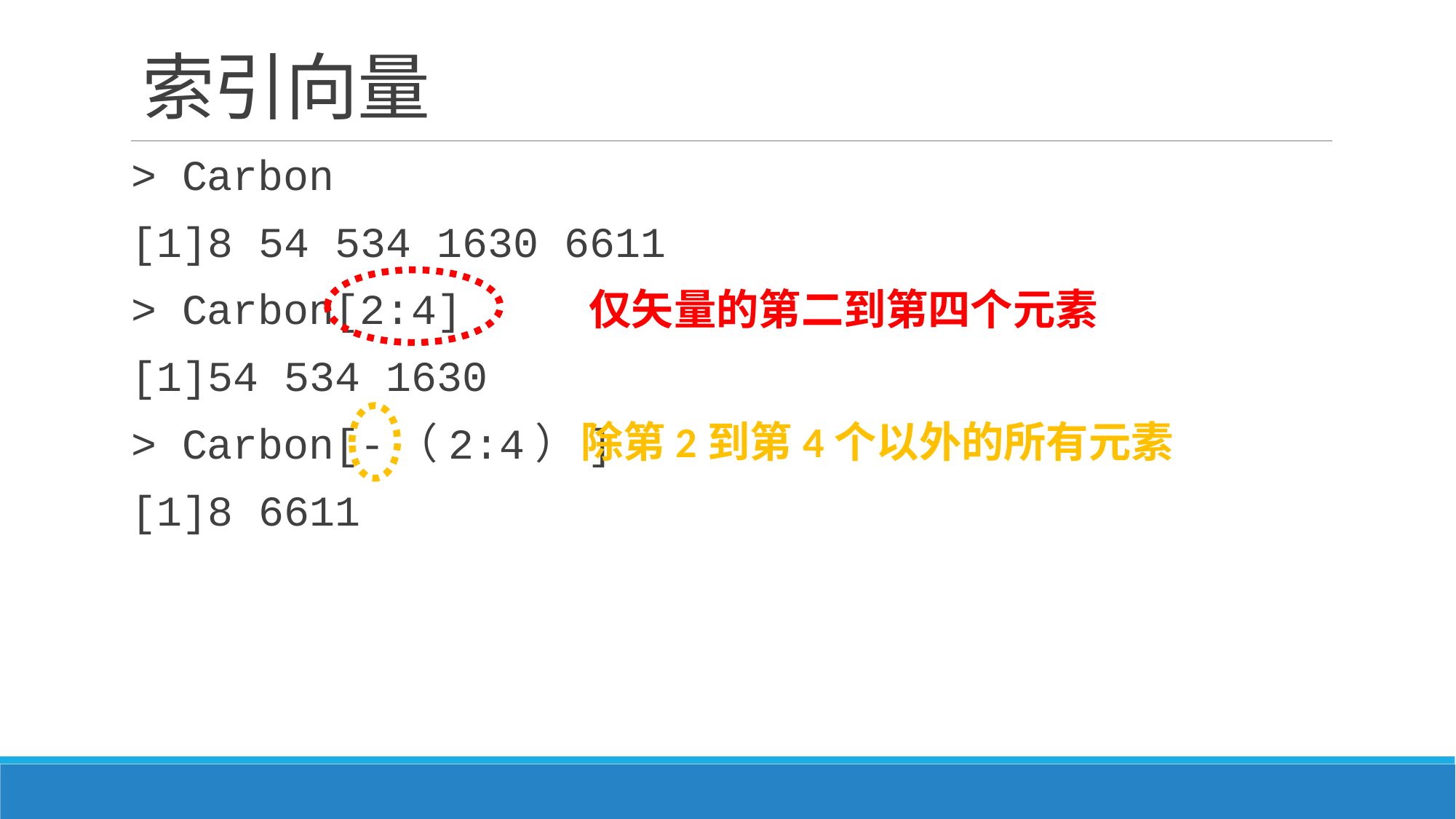

# 索引向量
> Carbon
[1]8 54 534 1630 6611
> Carbon[2:4]
[1]54 534 1630
> Carbon[-（2:4）]
[1]8 6611

仅矢量的第二到第四个元素

除第2到第4个以外的所有元素